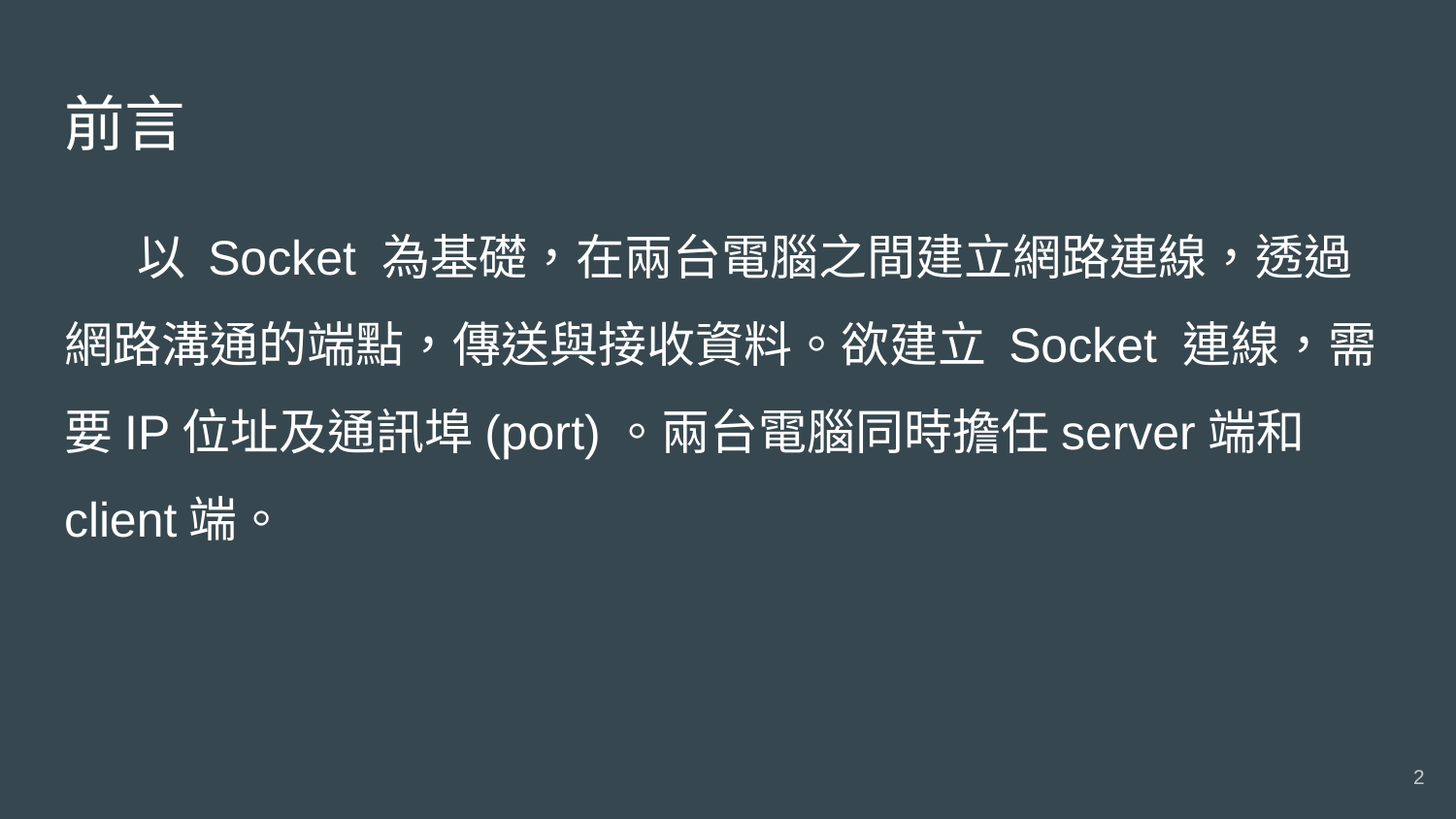

# 前言
以 Socket 為基礎，在兩台電腦之間建立網路連線，透過網路溝通的端點，傳送與接收資料。欲建立 Socket 連線，需要IP位址及通訊埠(port)。兩台電腦同時擔任server端和client端。
2